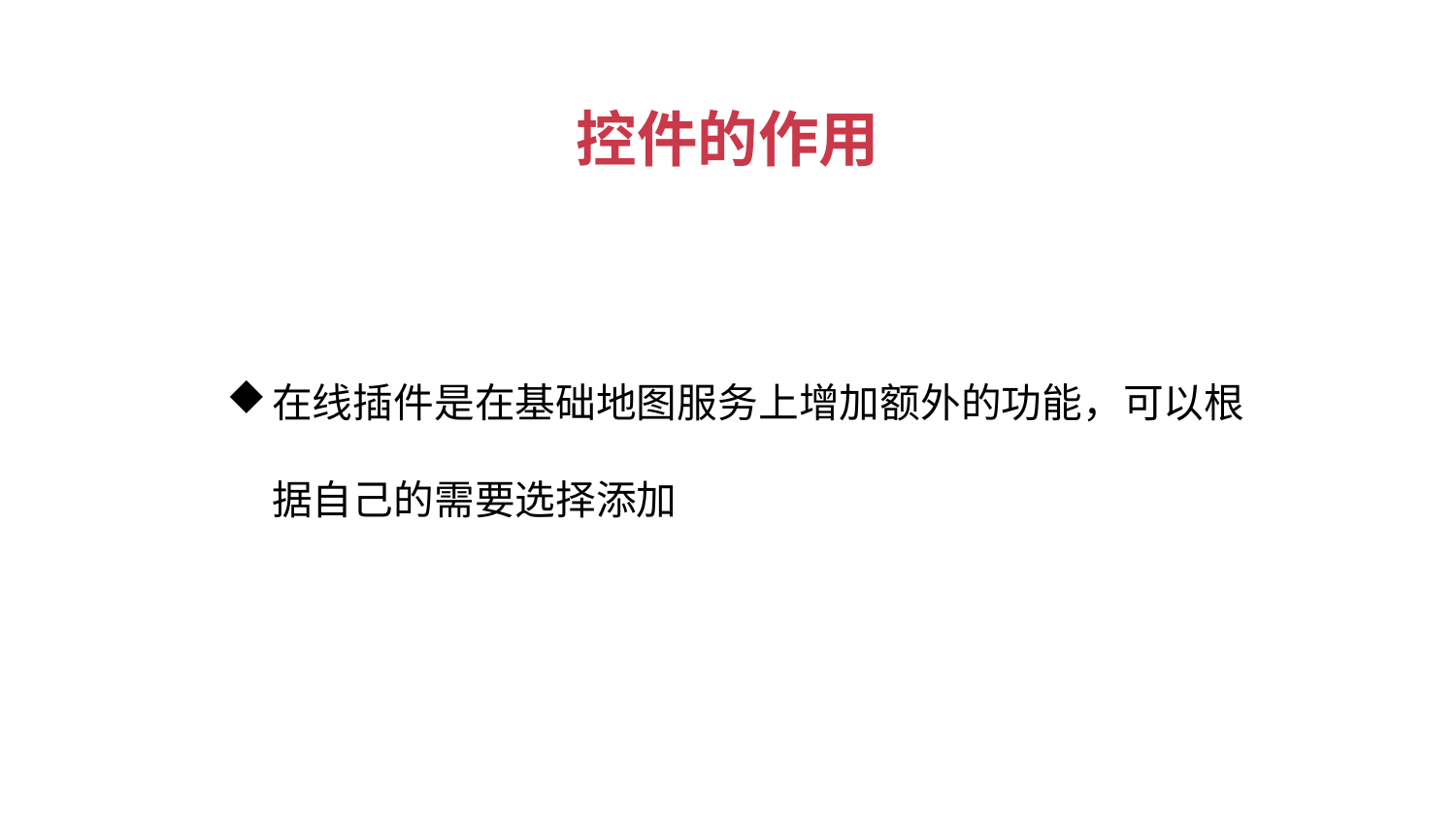

控件的作用

在线插件是在基础地图服务上增加额外的功能，可以根据自己的需要选择添加